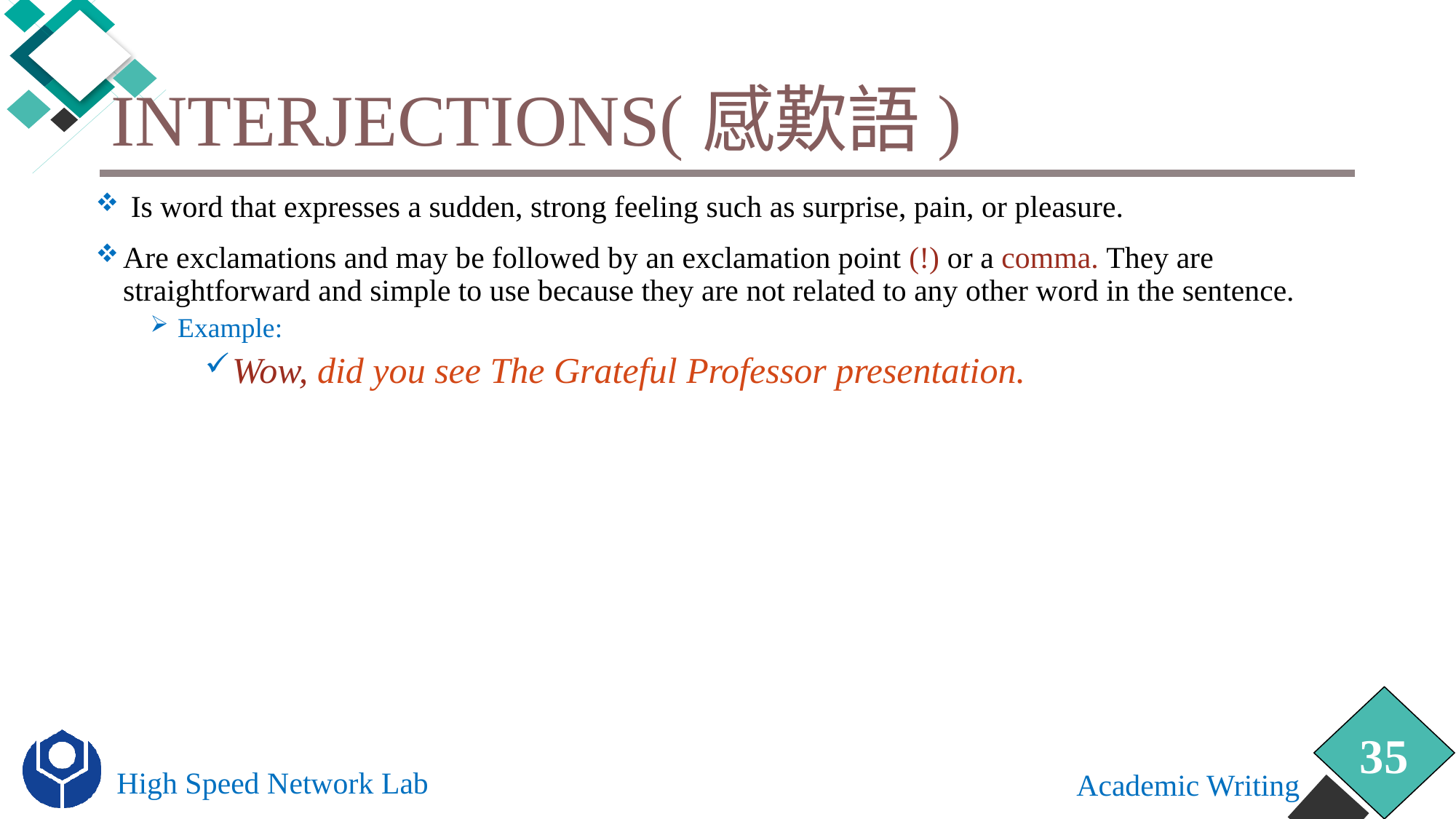

# Interjections(感歎語)
 Is word that expresses a sudden, strong feeling such as surprise, pain, or pleasure.
Are exclamations and may be followed by an exclamation point (!) or a comma. They are straightforward and simple to use because they are not related to any other word in the sentence.
Example:
Wow, did you see The Grateful Professor presentation.